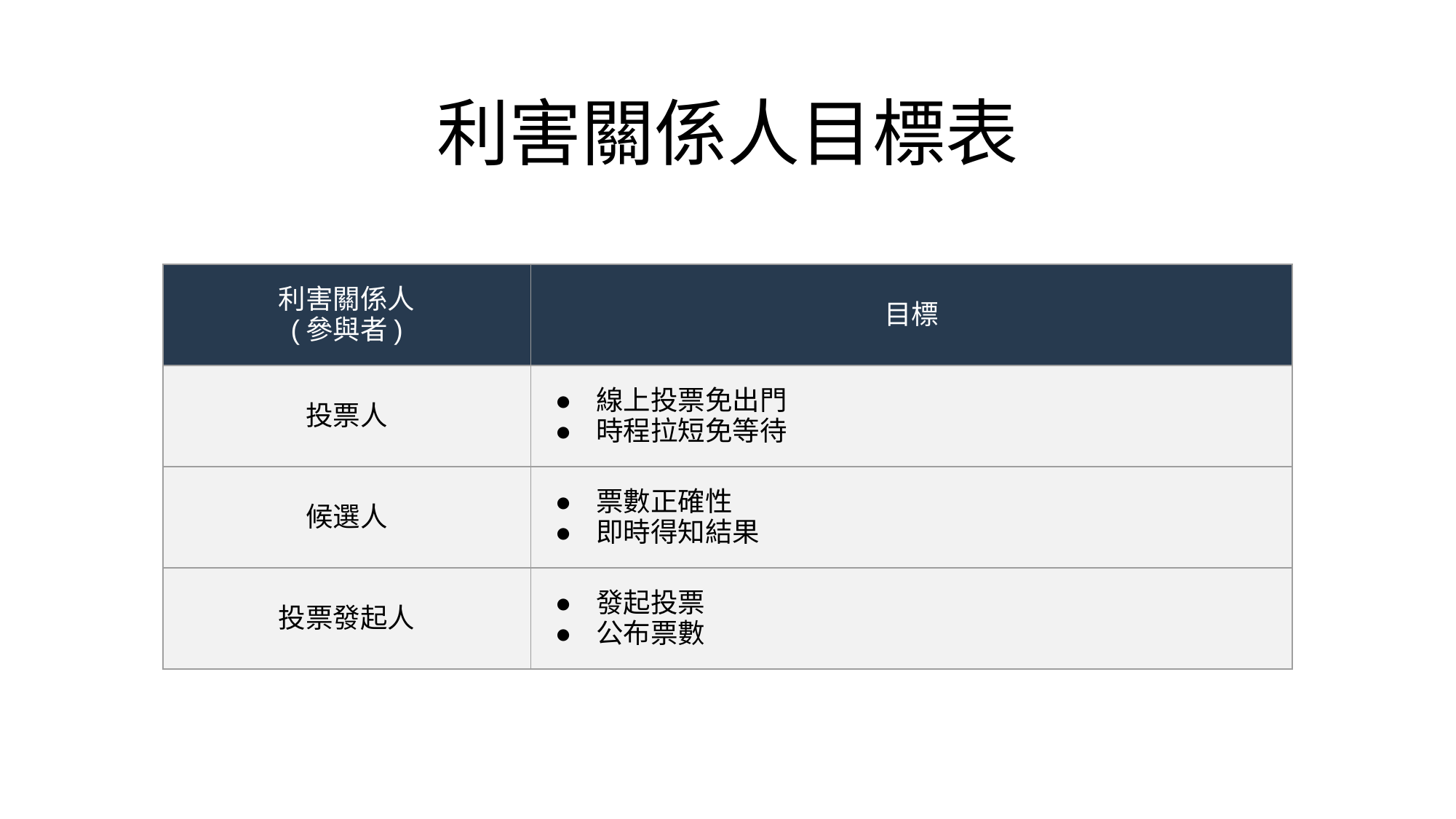

利害關係人目標表
| 利害關係人 (參與者) | 目標 |
| --- | --- |
| 投票人 | 線上投票免出門 時程拉短免等待 |
| 候選人 | 票數正確性 即時得知結果 |
| 投票發起人 | 發起投票 公布票數 |